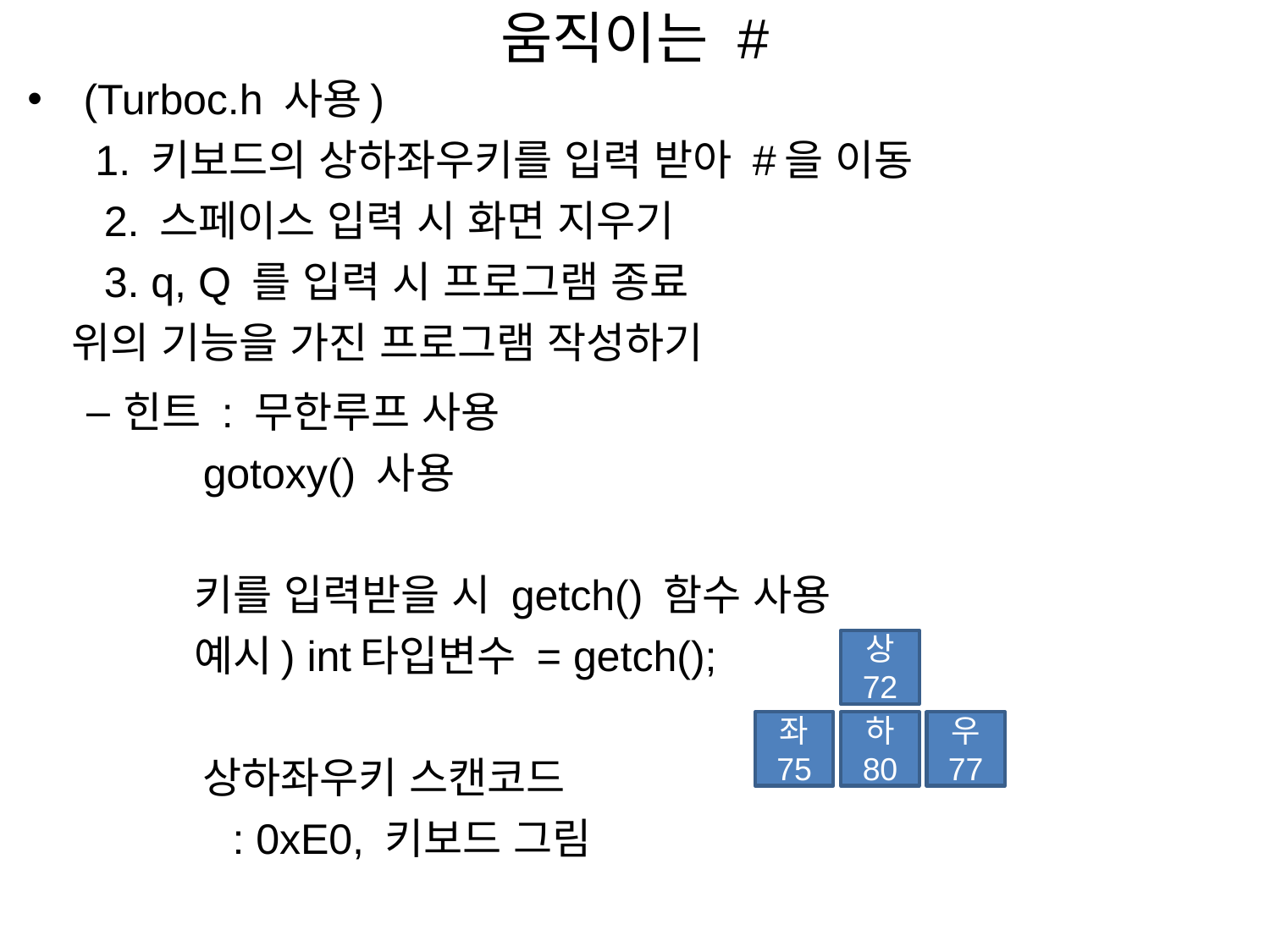

움직이는 #
 (Turboc.h 사용)
  1. 키보드의 상하좌우키를 입력 받아 #을 이동
  2. 스페이스 입력 시 화면 지우기
  3. q, Q 를 입력 시 프로그램 종료
위의 기능을 가진 프로그램 작성하기
힌트 : 무한루프 사용
      gotoxy() 사용
      키를 입력받을 시 getch() 함수 사용
      예시) int타입변수 = getch();
      상하좌우키 스캔코드
	: 0xE0, 키보드 그림

상
72
좌
75
하
80
우
77